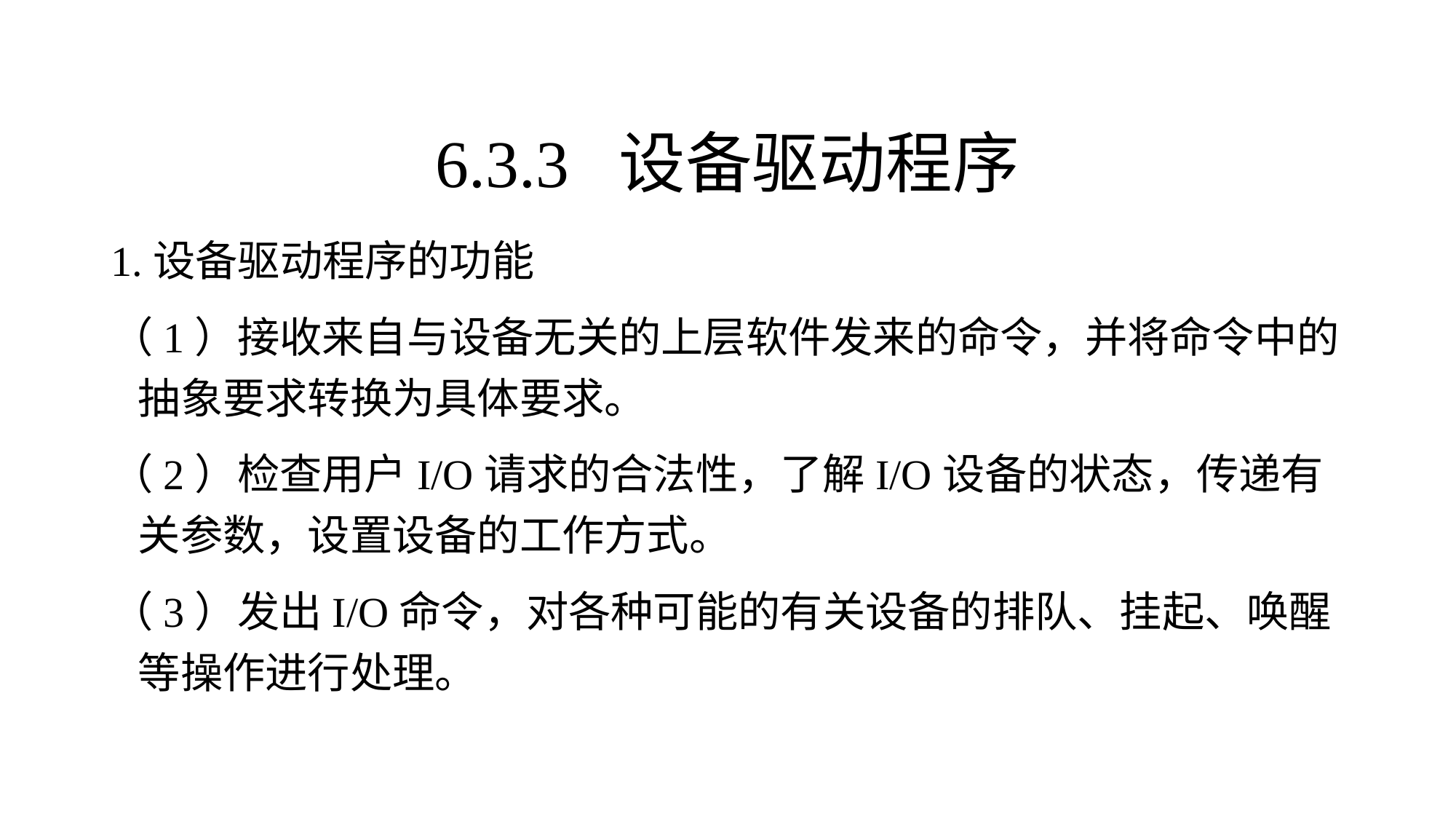

1.设备驱动程序的功能
（1）接收来自与设备无关的上层软件发来的命令，并将命令中的抽象要求转换为具体要求。
（2）检查用户I/O请求的合法性，了解I/O设备的状态，传递有关参数，设置设备的工作方式。
（3）发出I/O命令，对各种可能的有关设备的排队、挂起、唤醒等操作进行处理。

6.3.3  设备驱动程序
5